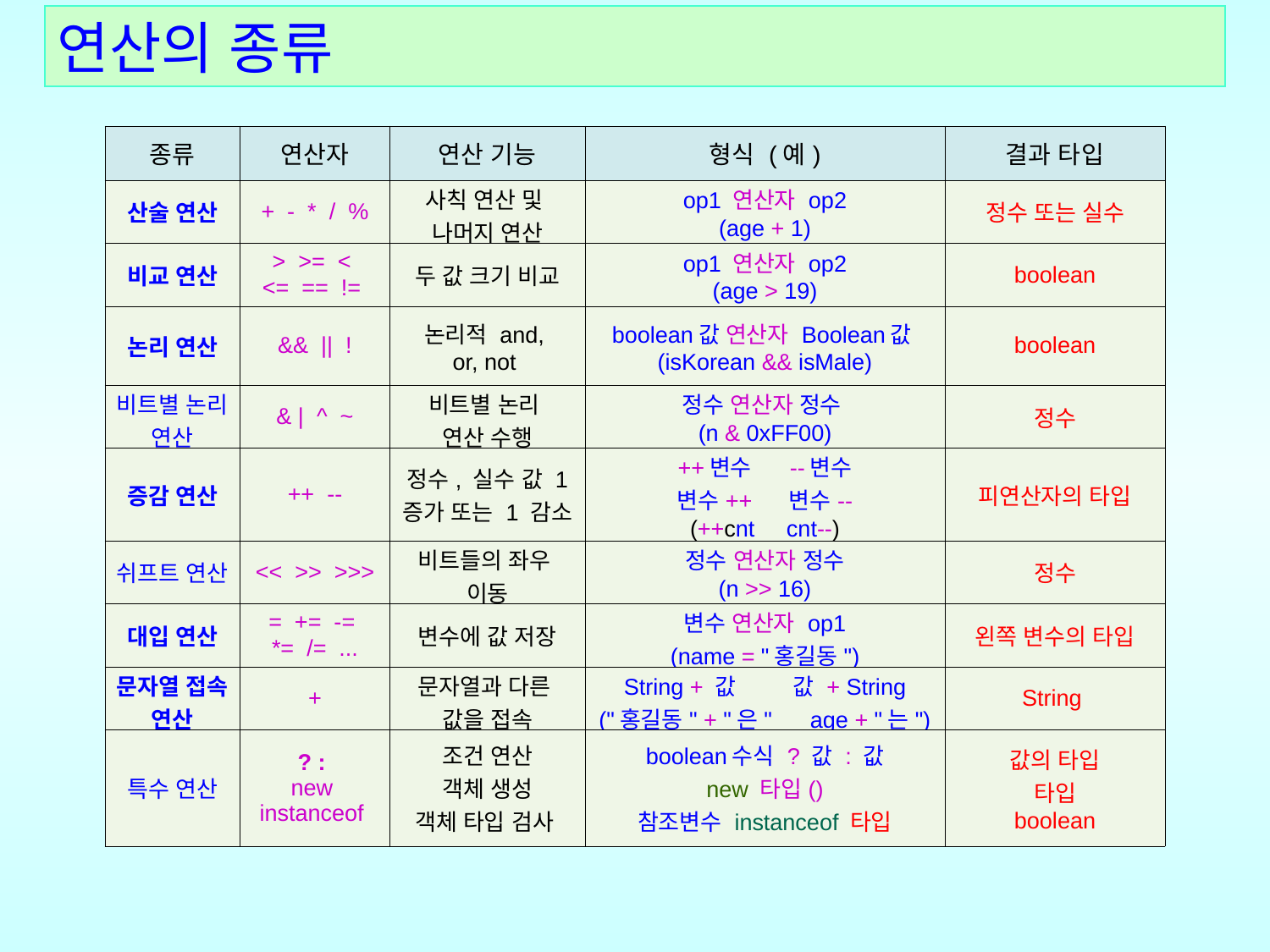

연산의 종류
| 종류 | 연산자 | 연산 기능 | 형식 (예) | 결과 타입 |
| --- | --- | --- | --- | --- |
| 산술 연산 | + - \* / % | 사칙 연산 및 나머지 연산 | op1 연산자 op2 (age + 1) | 정수 또는 실수 |
| 비교 연산 | > >= < <= == != | 두 값 크기 비교 | op1 연산자 op2 (age > 19) | boolean |
| 논리 연산 | && || ! | 논리적 and, or, not | boolean값 연산자 Boolean값 (isKorean && isMale) | boolean |
| 비트별 논리 연산 | & | ^ ~ | 비트별 논리 연산 수행 | 정수 연산자 정수 (n & 0xFF00) | 정수 |
| 증감 연산 | ++ -- | 정수, 실수 값 1 증가 또는 1 감소 | ++변수 --변수 변수++ 변수-- (++cnt cnt--) | 피연산자의 타입 |
| 쉬프트 연산 | << >> >>> | 비트들의 좌우 이동 | 정수 연산자 정수 (n >> 16) | 정수 |
| 대입 연산 | = += -= \*= /= ... | 변수에 값 저장 | 변수 연산자 op1 (name = "홍길동") | 왼쪽 변수의 타입 |
| 문자열 접속 연산 | + | 문자열과 다른 값을 접속 | String + 값 값 + String ("홍길동" + "은" age + "는") | String |
| 특수 연산 | ? : new instanceof | 조건 연산 객체 생성 객체 타입 검사 | boolean수식 ? 값 : 값 new 타입() 참조변수 instanceof 타입 | 값의 타입 타입 boolean |